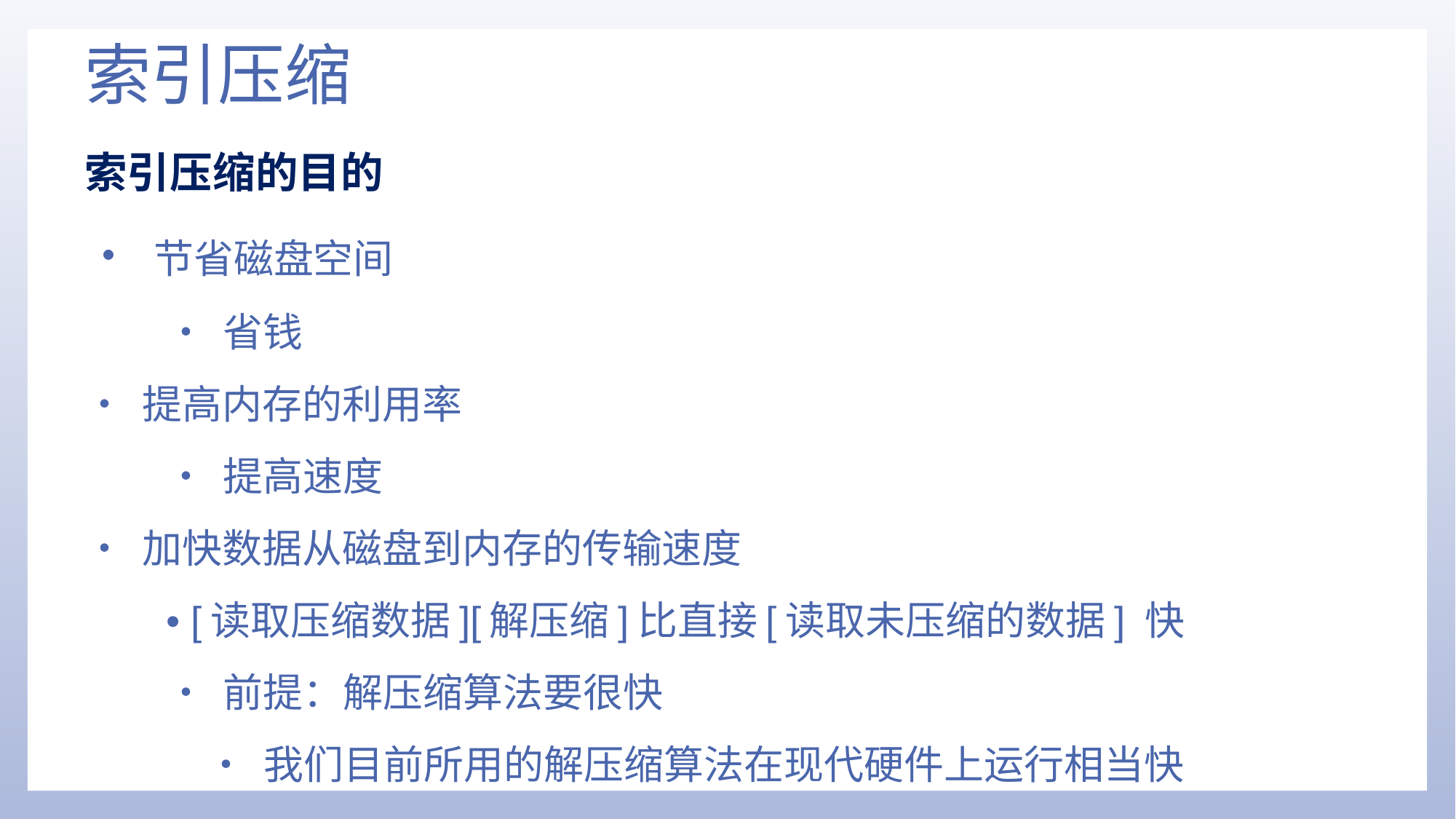

# 索引压缩
索引压缩的目的
• 节省磁盘空间
• 省钱
• 提高内存的利用率
• 提高速度
• 加快数据从磁盘到内存的传输速度
• [读取压缩数据][解压缩]比直接[读取未压缩的数据] 快
• 前提：解压缩算法要很快
• 我们目前所用的解压缩算法在现代硬件上运行相当快